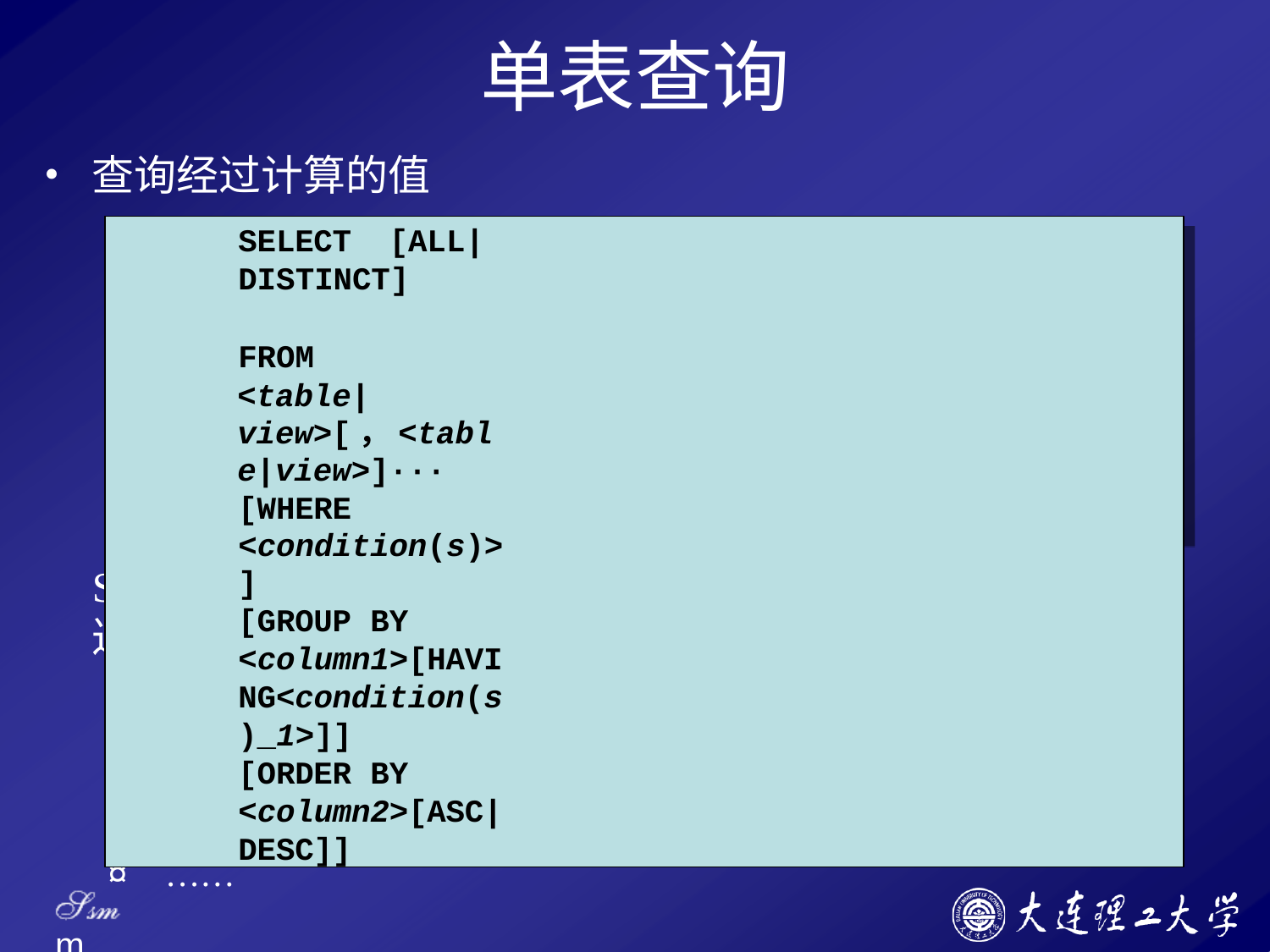

# 单表查询
查询经过计算的值
SELECT  [ALL|DISTINCT]

FROM
<table|view>[，<table|view>]···
[WHERE <condition(s)>]
[GROUP BY <column1>[HAVING<condition(s)_1>]]
[ORDER BY <column2>[ASC|DESC]]

<column|expression>[，<column|expression>]···
SELECT子句的<目标列表达式>为表达式
¤	算术表达式
¤	字符串常量
¤	函数
¤	列别名
¤	……

Ssm